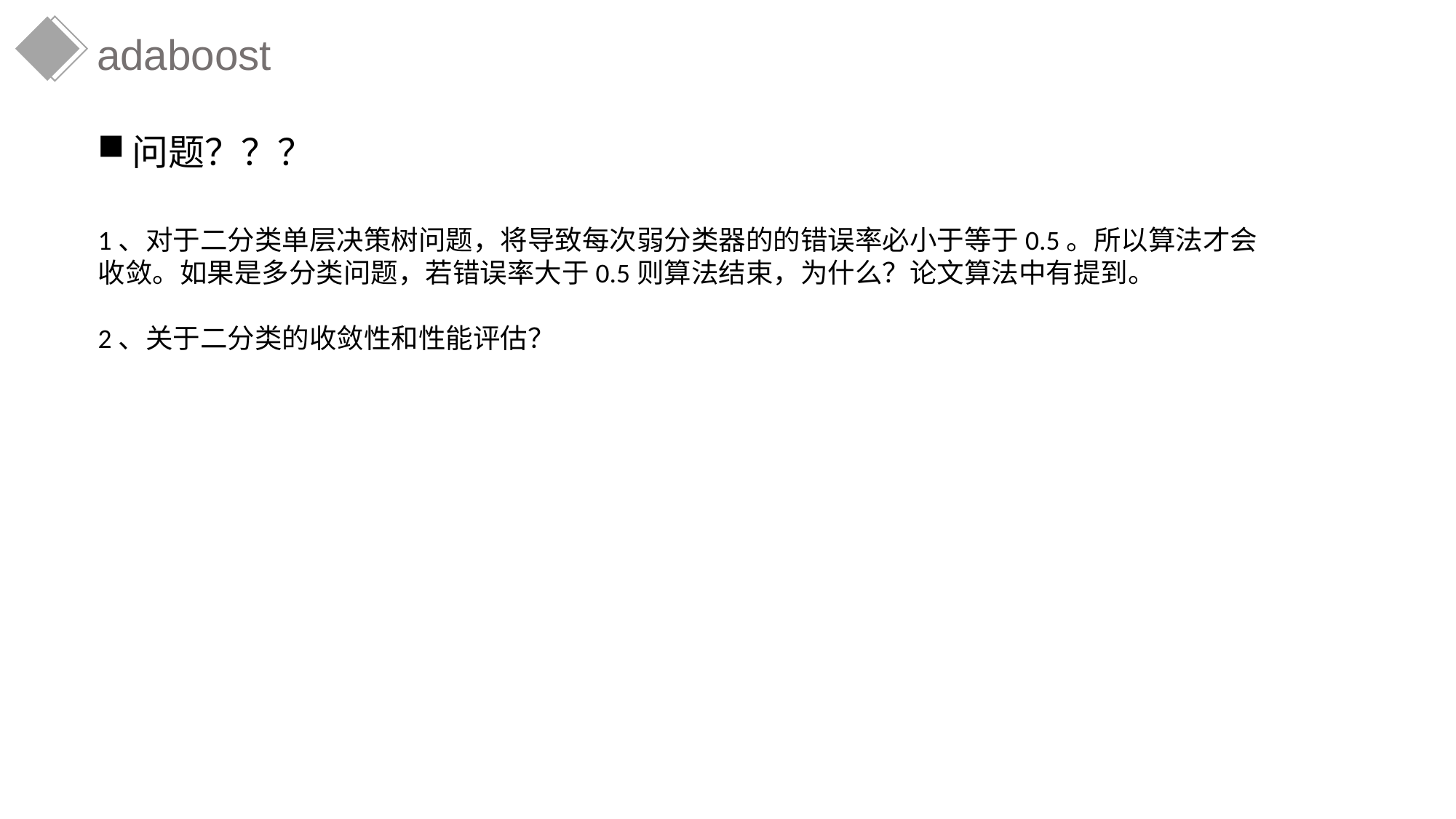

adaboost
问题？？？
1、对于二分类单层决策树问题，将导致每次弱分类器的的错误率必小于等于0.5。所以算法才会收敛。如果是多分类问题，若错误率大于0.5则算法结束，为什么？论文算法中有提到。

2、关于二分类的收敛性和性能评估？